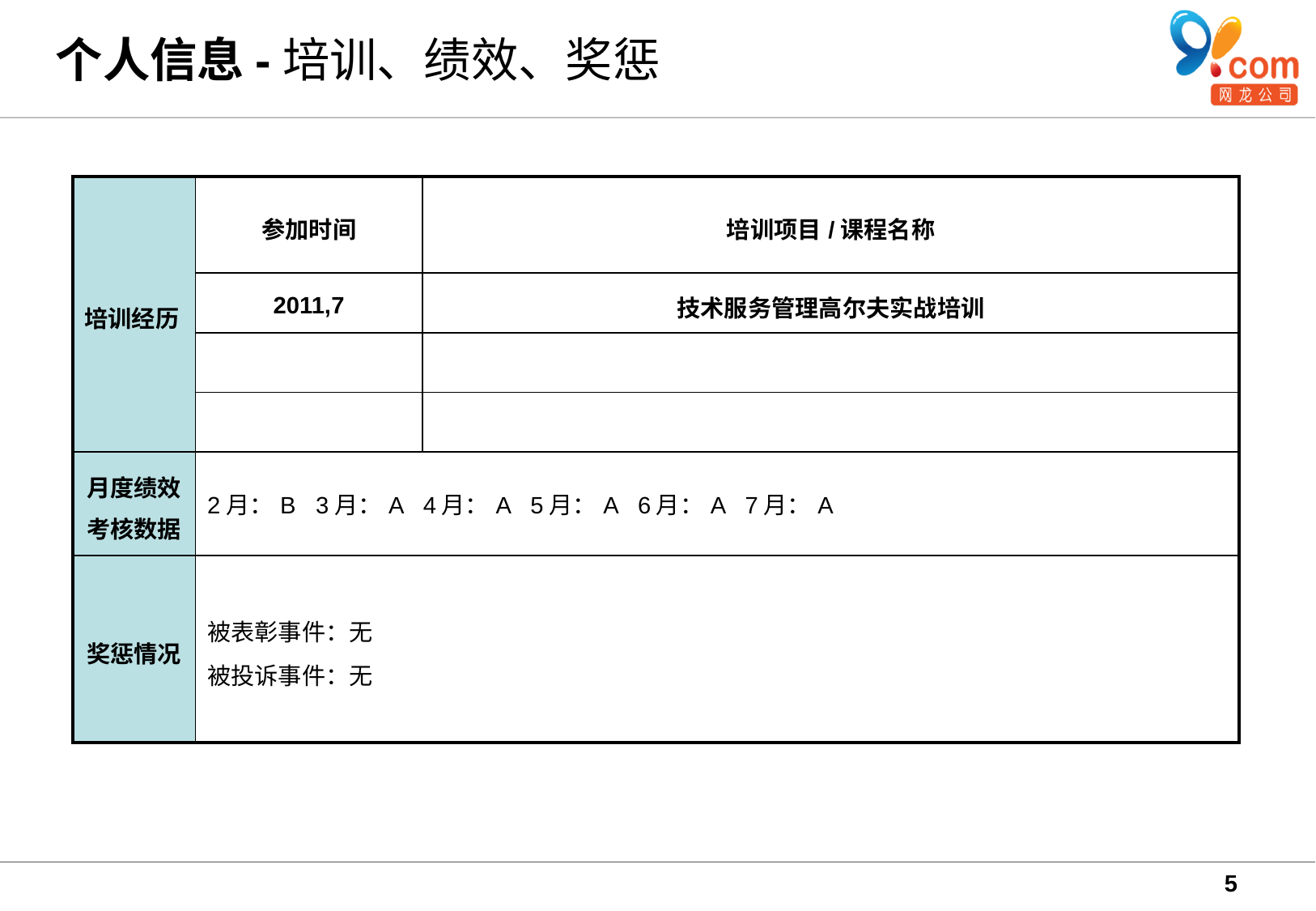

# 个人信息-培训、绩效、奖惩
| 培训经历 | 参加时间 | 培训项目/课程名称 |
| --- | --- | --- |
|  | 2011,7 | 技术服务管理高尔夫实战培训 |
|  |  |  |
|  |  |  |
| 月度绩效考核数据 | 2月：B 3月：A 4月：A 5月：A 6月：A 7月：A |  |
| 奖惩情况 | 被表彰事件：无 被投诉事件：无 |  |
5